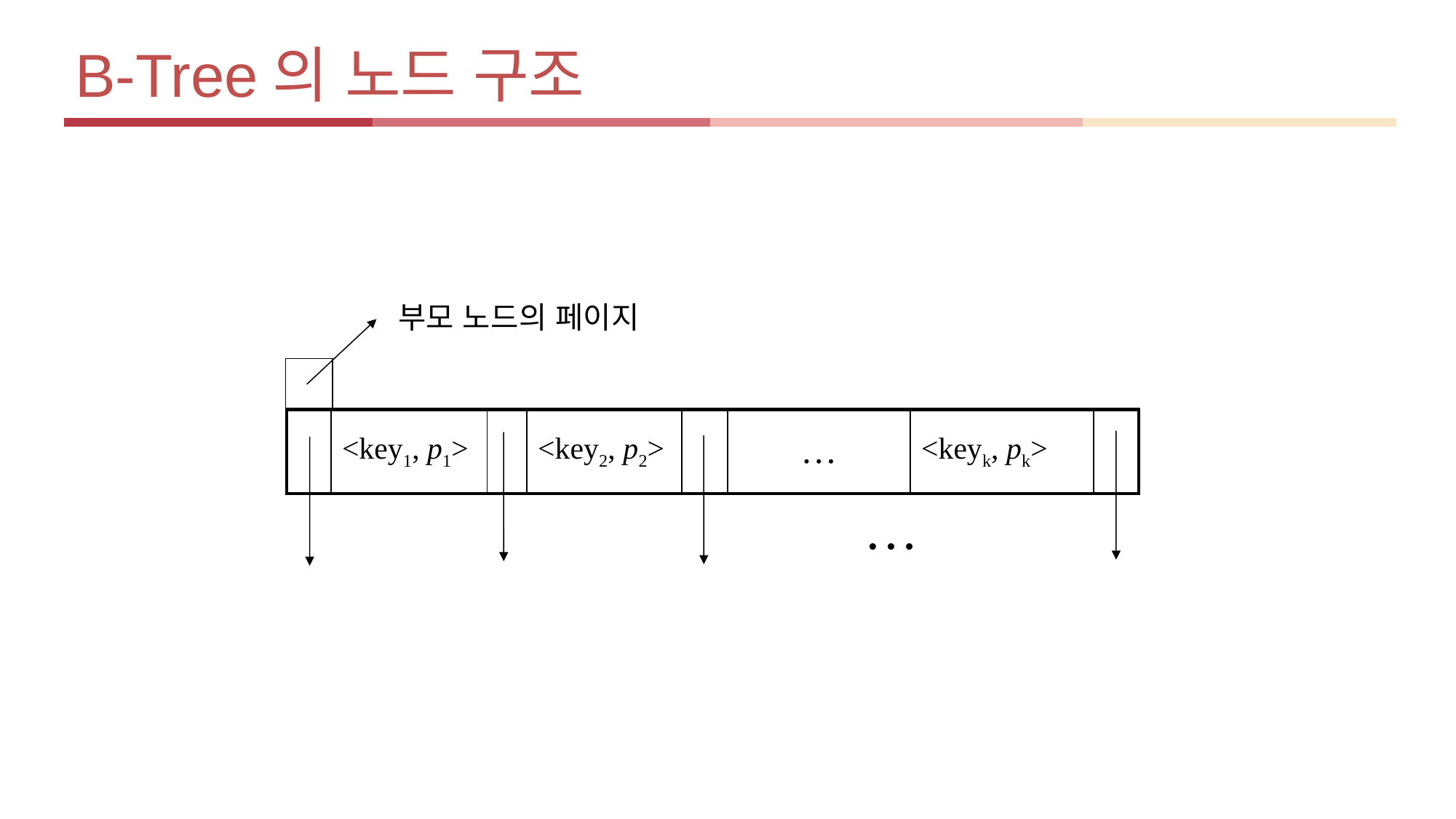

B-Tree의 노드 구조
부모 노드의 페이지

|  | <key1, p1> |  | <key2, p2> |  | … | <keyk, pk> |  |
| --- | --- | --- | --- | --- | --- | --- | --- |

…